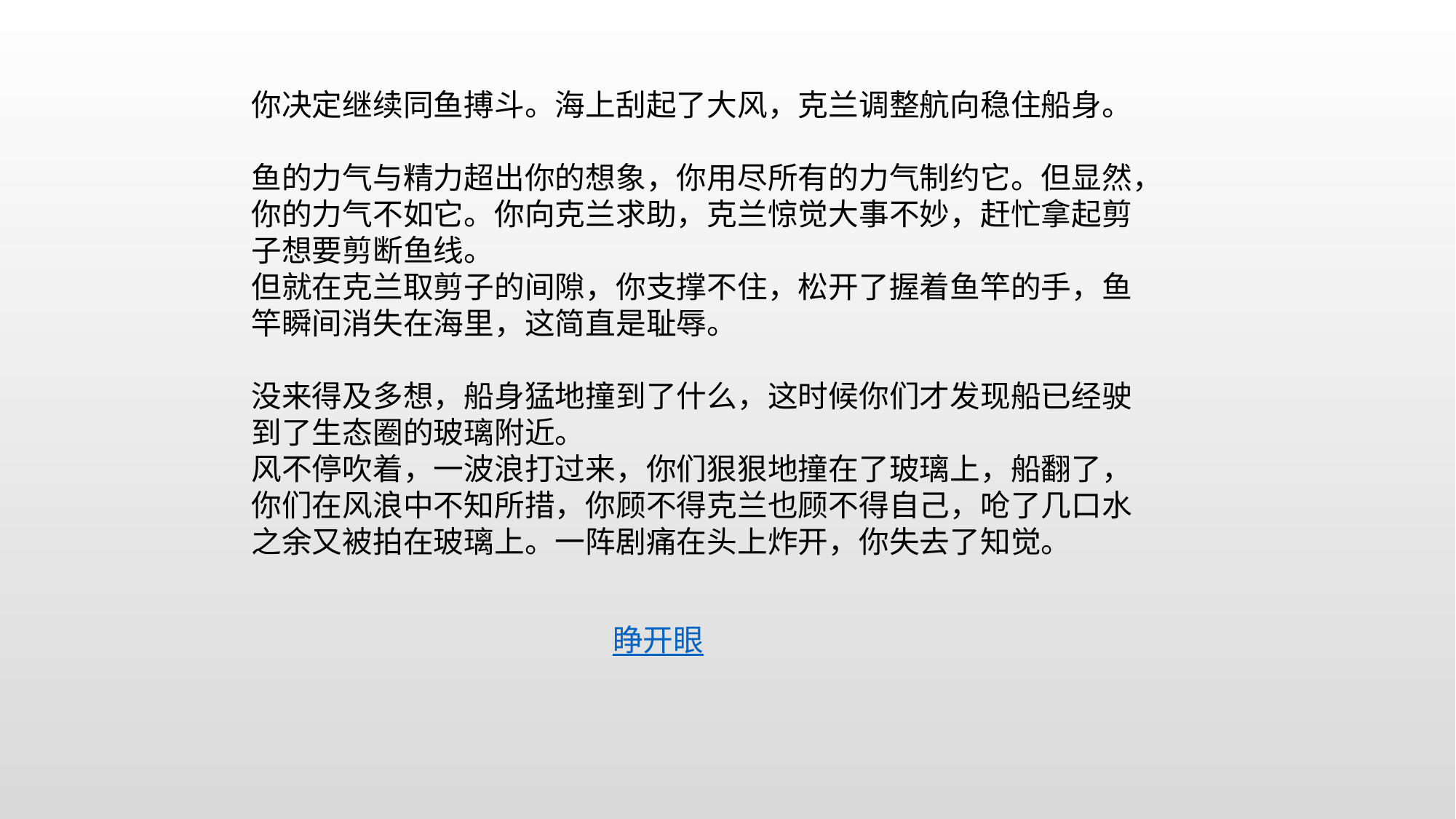

你决定继续同鱼搏斗。海上刮起了大风，克兰调整航向稳住船身。

鱼的力气与精力超出你的想象，你用尽所有的力气制约它。但显然，你的力气不如它。你向克兰求助，克兰惊觉大事不妙，赶忙拿起剪子想要剪断鱼线。
但就在克兰取剪子的间隙，你支撑不住，松开了握着鱼竿的手，鱼竿瞬间消失在海里，这简直是耻辱。

没来得及多想，船身猛地撞到了什么，这时候你们才发现船已经驶到了生态圈的玻璃附近。
风不停吹着，一波浪打过来，你们狠狠地撞在了玻璃上，船翻了，你们在风浪中不知所措，你顾不得克兰也顾不得自己，呛了几口水之余又被拍在玻璃上。一阵剧痛在头上炸开，你失去了知觉。
睁开眼